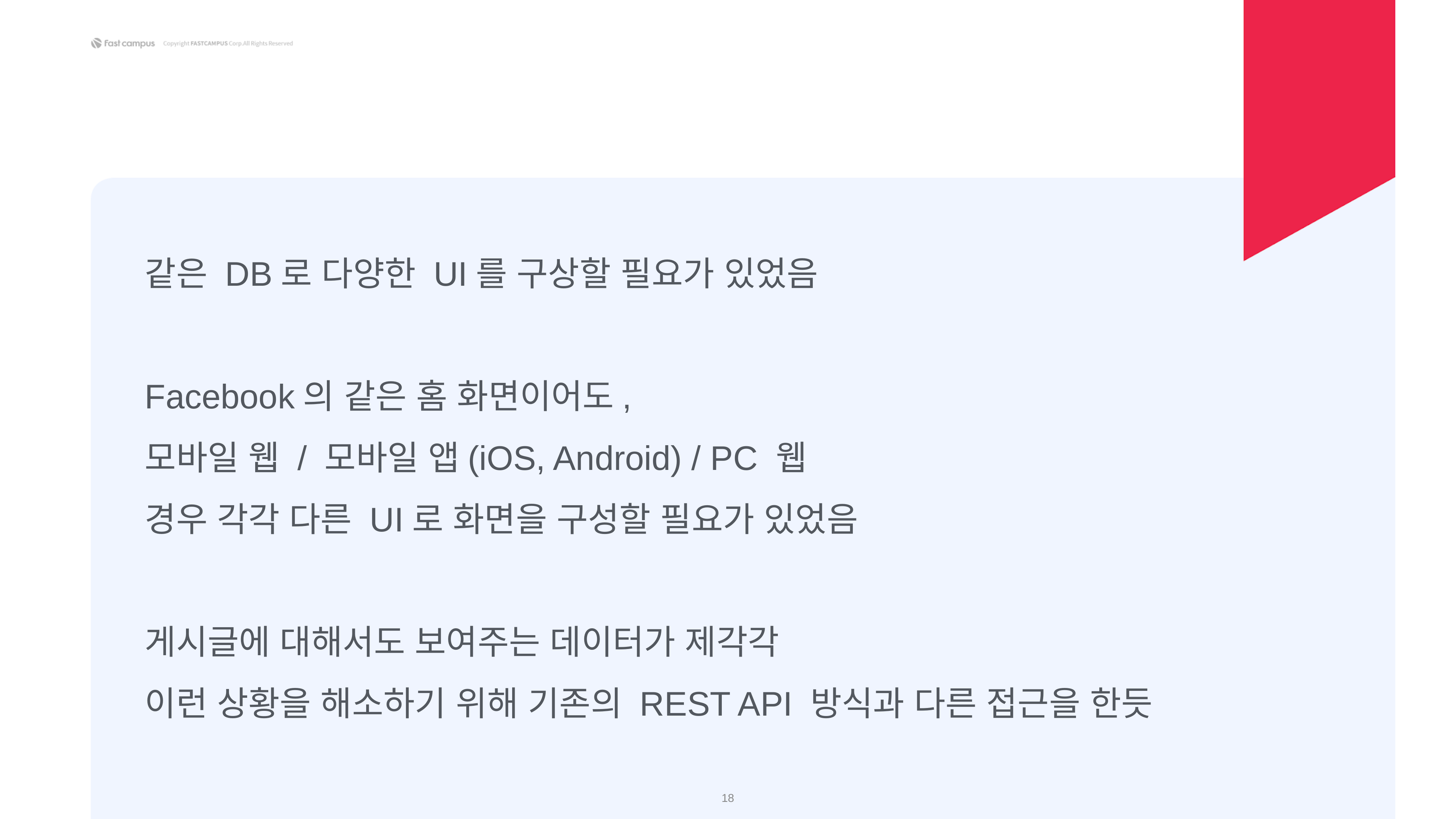

같은 DB로 다양한 UI를 구상할 필요가 있었음

Facebook의 같은 홈 화면이어도,
모바일 웹 / 모바일 앱(iOS, Android) / PC 웹
경우 각각 다른 UI로 화면을 구성할 필요가 있었음

게시글에 대해서도 보여주는 데이터가 제각각
이런 상황을 해소하기 위해 기존의 REST API 방식과 다른 접근을 한듯

18